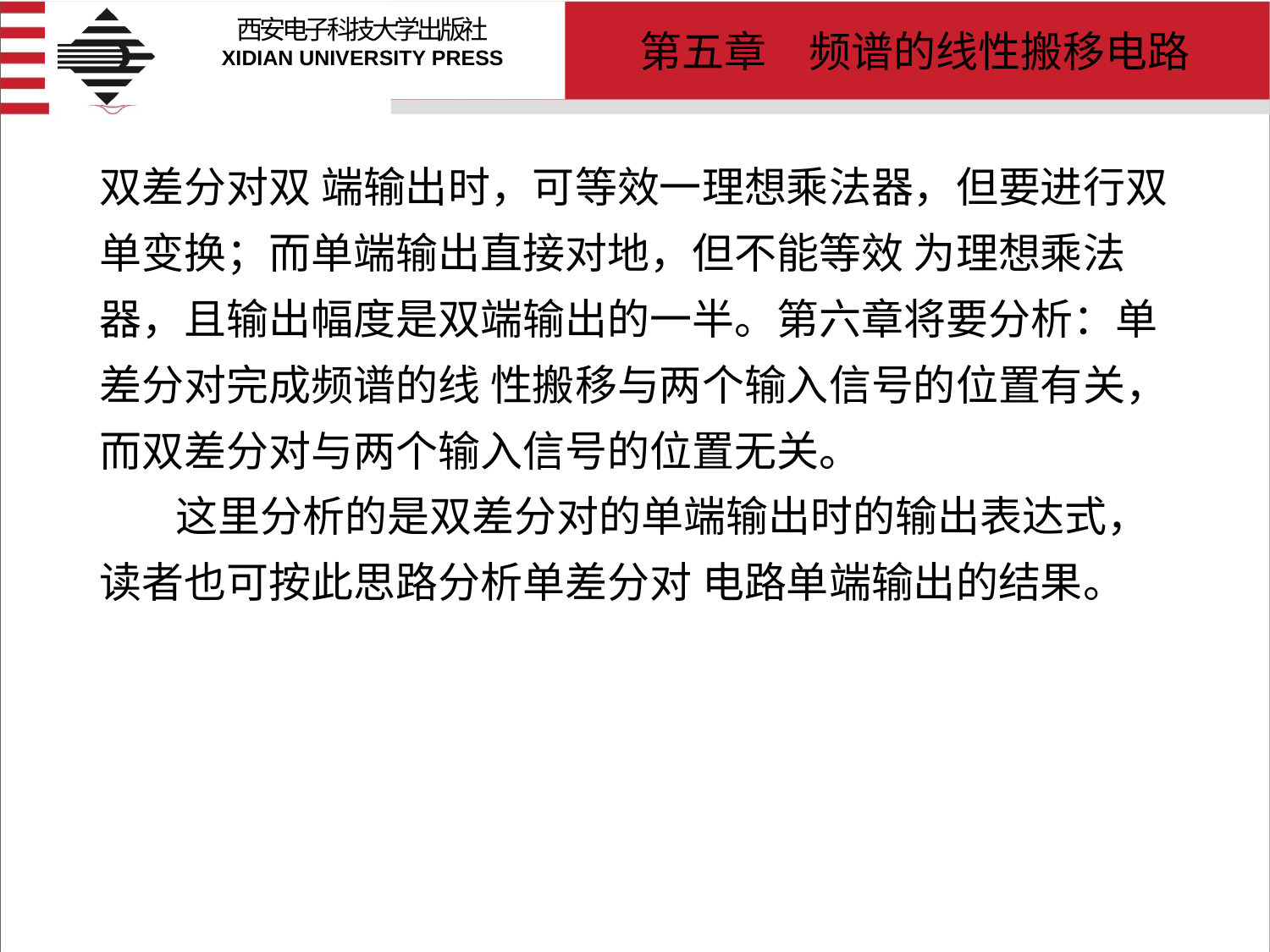

# 双差分对双 端输出时，可等效一理想乘法器，但要进行双 单变换；而单端输出直接对地，但不能等效 为理想乘法器，且输出幅度是双端输出的一半。第六章将要分析：单差分对完成频谱的线 性搬移与两个输入信号的位置有关，而双差分对与两个输入信号的位置无关。 这里分析的是双差分对的单端输出时的输出表达式，读者也可按此思路分析单差分对 电路单端输出的结果。